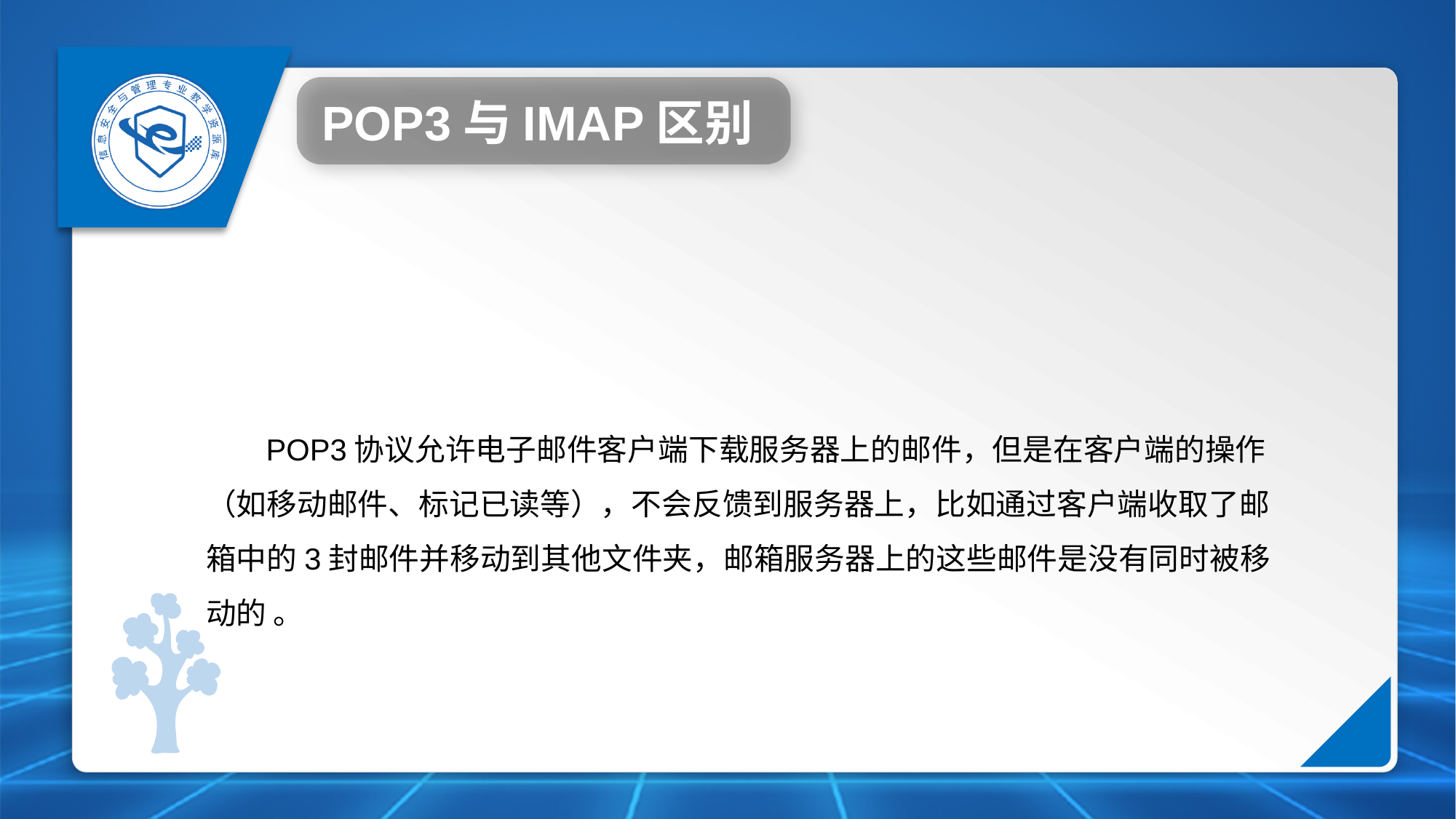

POP3与IMAP区别
POP3协议允许电子邮件客户端下载服务器上的邮件，但是在客户端的操作（如移动邮件、标记已读等），不会反馈到服务器上，比如通过客户端收取了邮箱中的3封邮件并移动到其他文件夹，邮箱服务器上的这些邮件是没有同时被移动的 。